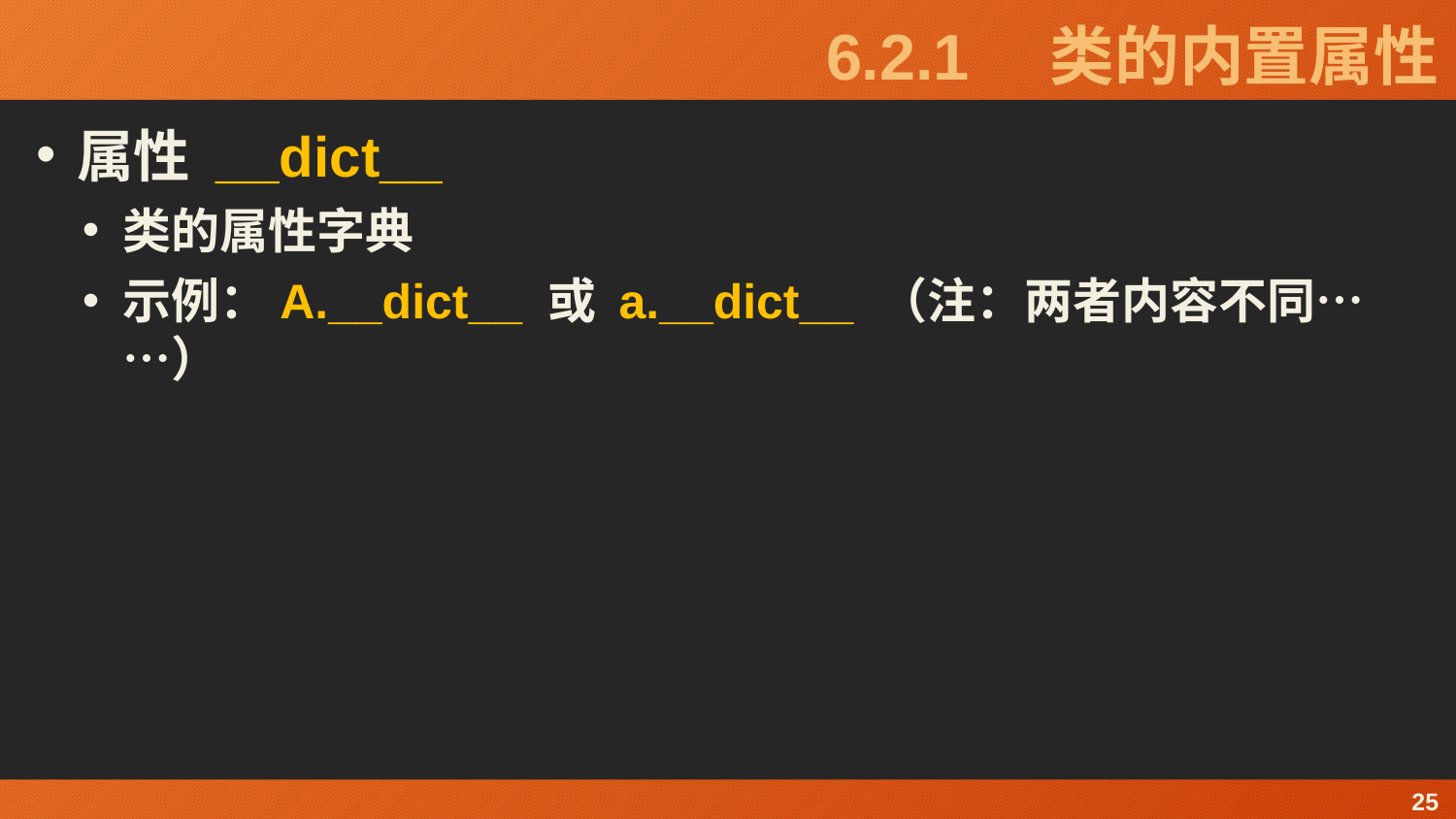

# 6.2.1　类的内置属性
属性 __dict__
类的属性字典
示例：A.__dict__ 或 a.__dict__ （注：两者内容不同……）
25